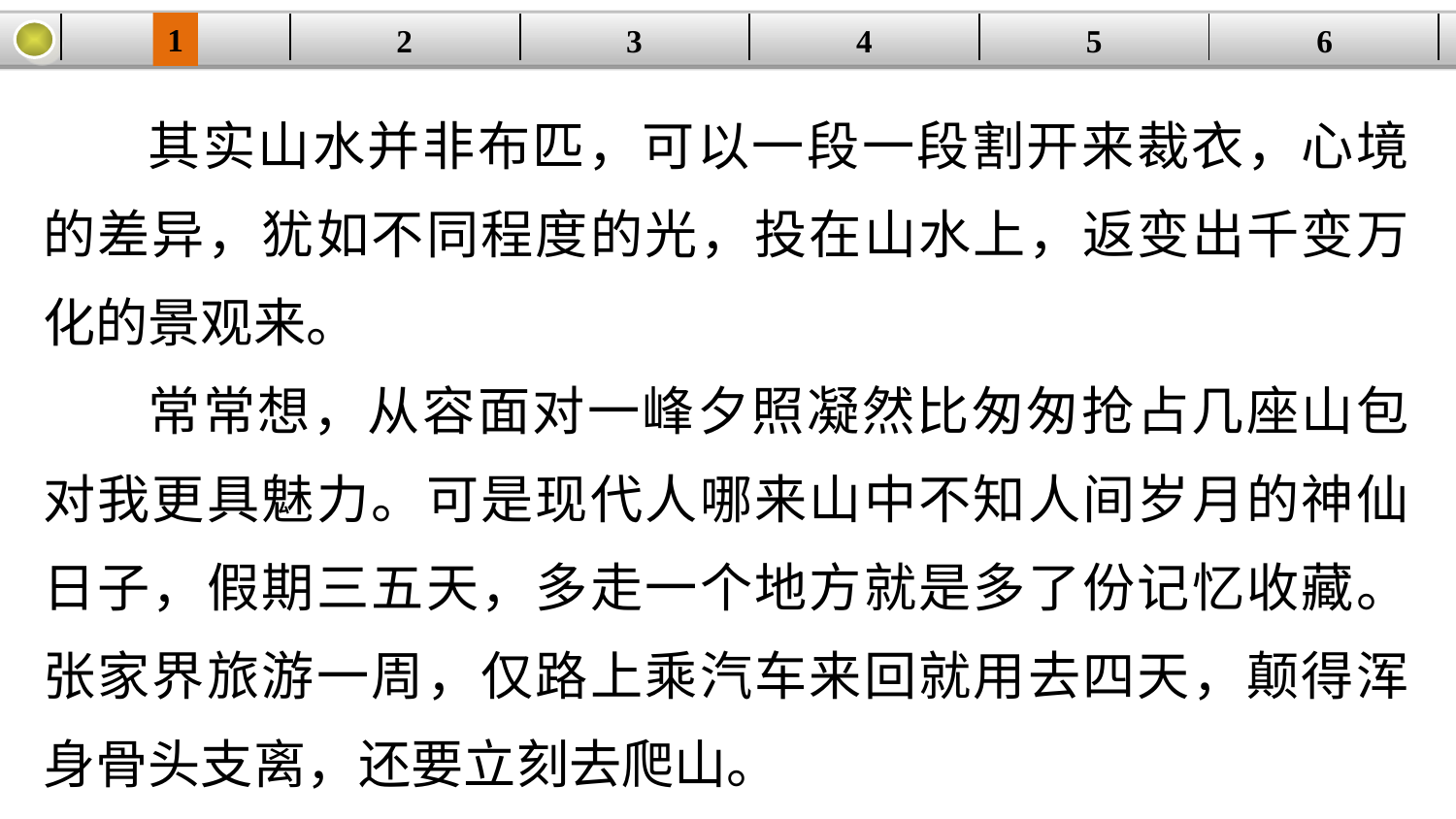

1
2
3
4
|  |  |  |  |  |  |
| --- | --- | --- | --- | --- | --- |
5
6

其实山水并非布匹，可以一段一段割开来裁衣，心境的差异，犹如不同程度的光，投在山水上，返变出千变万化的景观来。
常常想，从容面对一峰夕照凝然比匆匆抢占几座山包对我更具魅力。可是现代人哪来山中不知人间岁月的神仙日子，假期三五天，多走一个地方就是多了份记忆收藏。张家界旅游一周，仅路上乘汽车来回就用去四天，颠得浑身骨头支离，还要立刻去爬山。